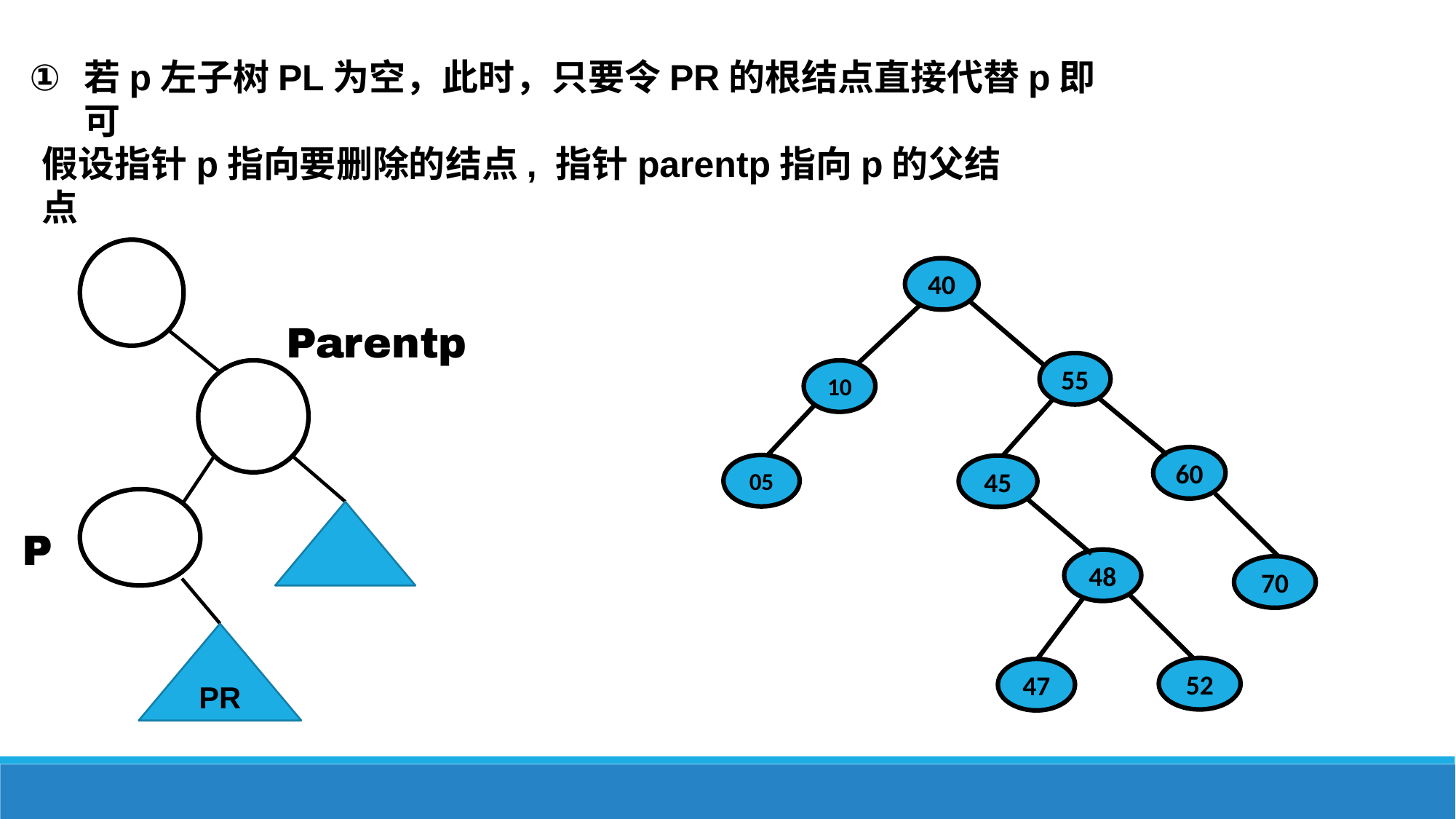

若p左子树PL为空，此时，只要令PR的根结点直接代替p即可
假设指针p指向要删除的结点, 指针parentp指向p的父结点

40

Parentp
55

10

60
05
45

P
48
70

PR
52
47